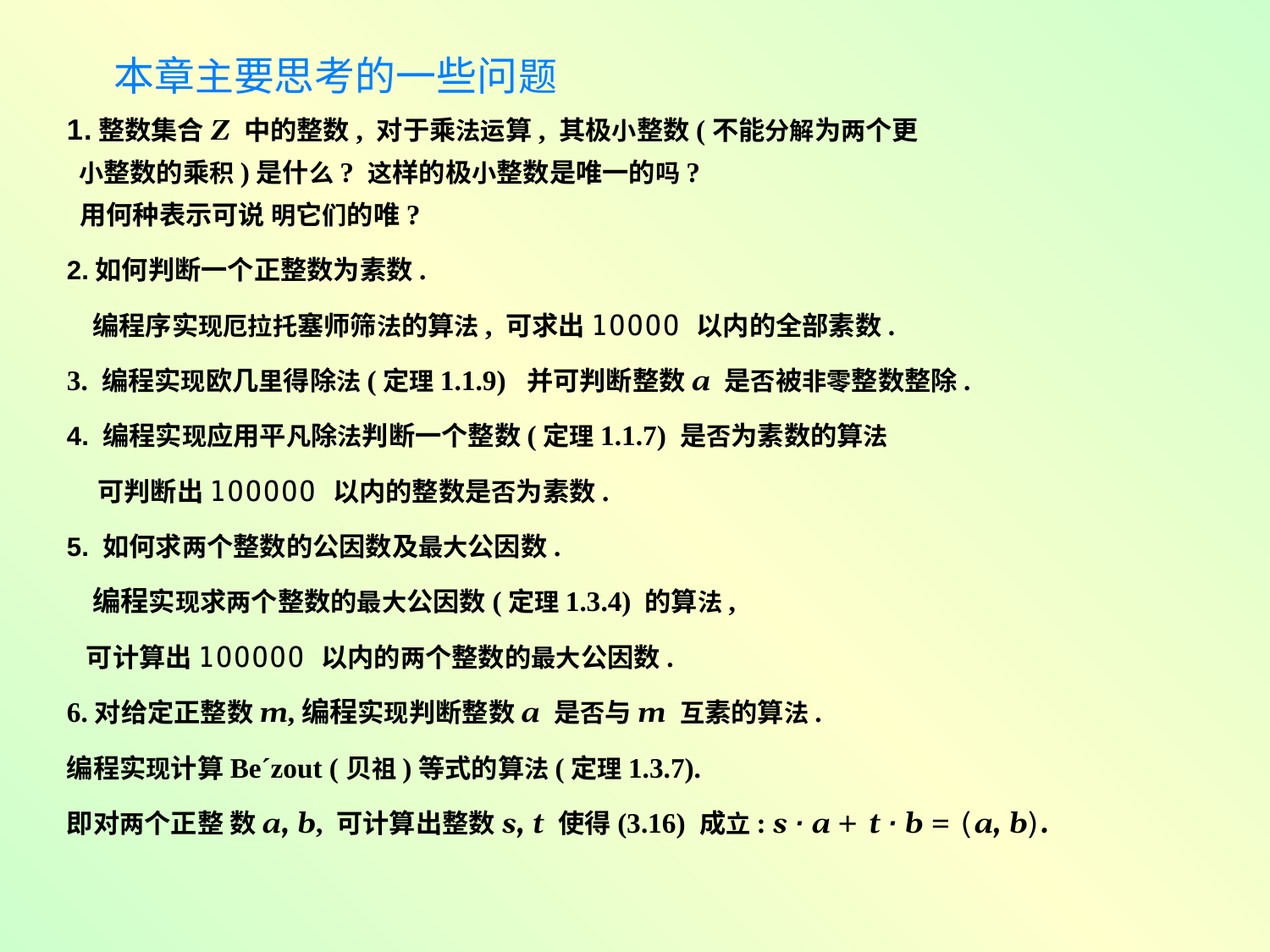

# 本章主要思考的一些问题
整数集合Z 中的整数, 对于乘法运算, 其极小整数(不能分解为两个更
 小整数的乘积)是什么? 这样的极小整数是唯一的吗?
 用何种表示可说 明它们的唯?
2.如何判断一个正整数为素数.
   编程序实现厄拉托塞师筛法的算法, 可求出10000 以内的全部素数.
3. 编程实现欧几里得除法(定理1.1.9)  并可判断整数a 是否被非零整数整除.
4. 编程实现应用平凡除法判断一个整数(定理1.1.7) 是否为素数的算法
    可判断出100000 以内的整数是否为素数.
5. 如何求两个整数的公因数及最大公因数.
   编程实现求两个整数的最大公因数(定理1.3.4) 的算法,
  可计算出100000 以内的两个整数的最大公因数.
6.对给定正整数m,编程实现判断整数a 是否与m 互素的算法.
编程实现计算Be´zout (贝祖)等式的算法(定理1.3.7).
即对两个正整 数a, b, 可计算出整数s, t 使得(3.16) 成立: s · a + t · b = (a, b).